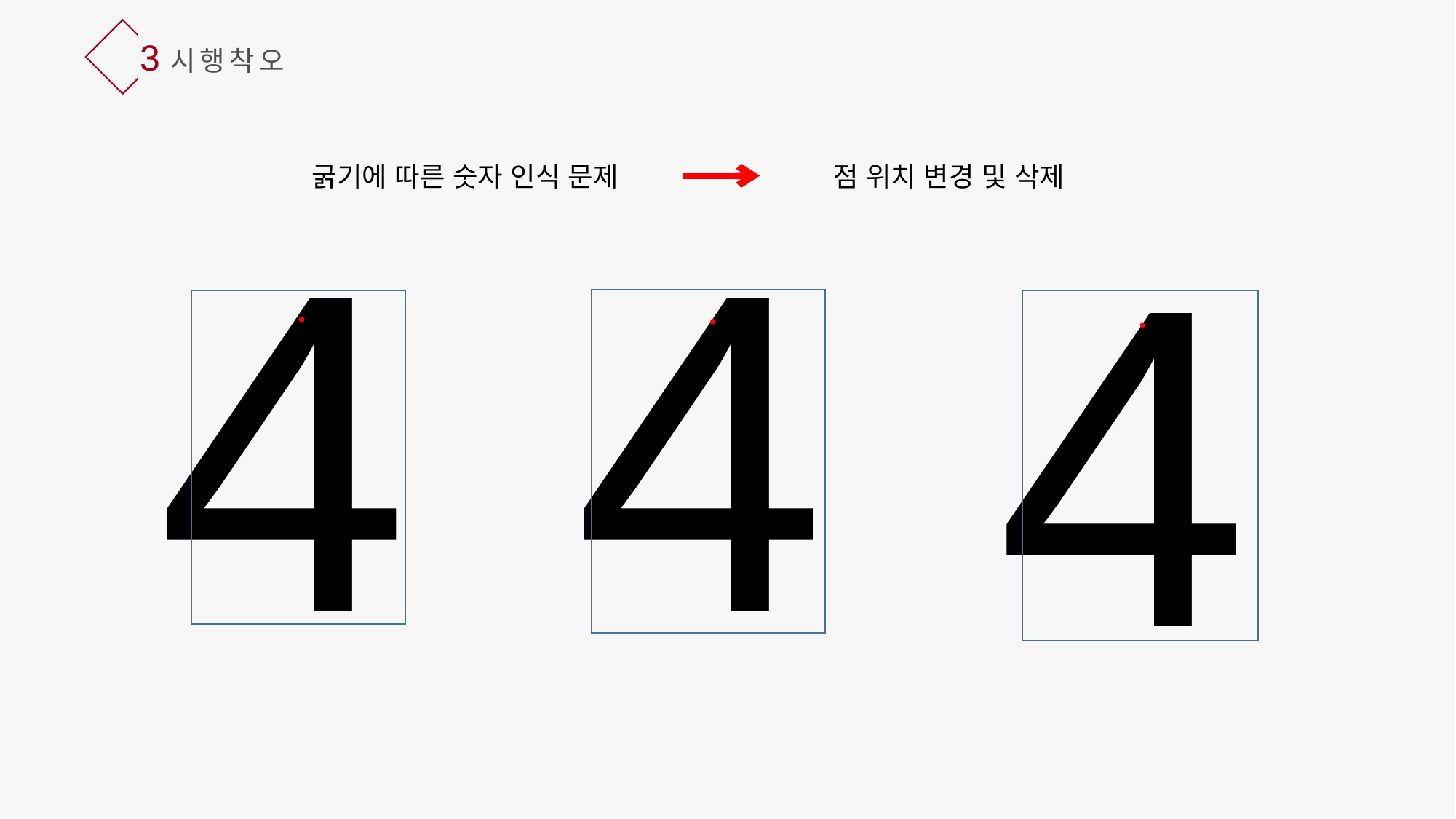

3

시행착오
4
4
4

굵기에 따른 숫자 인식 문제
점 위치 변경 및 삭제